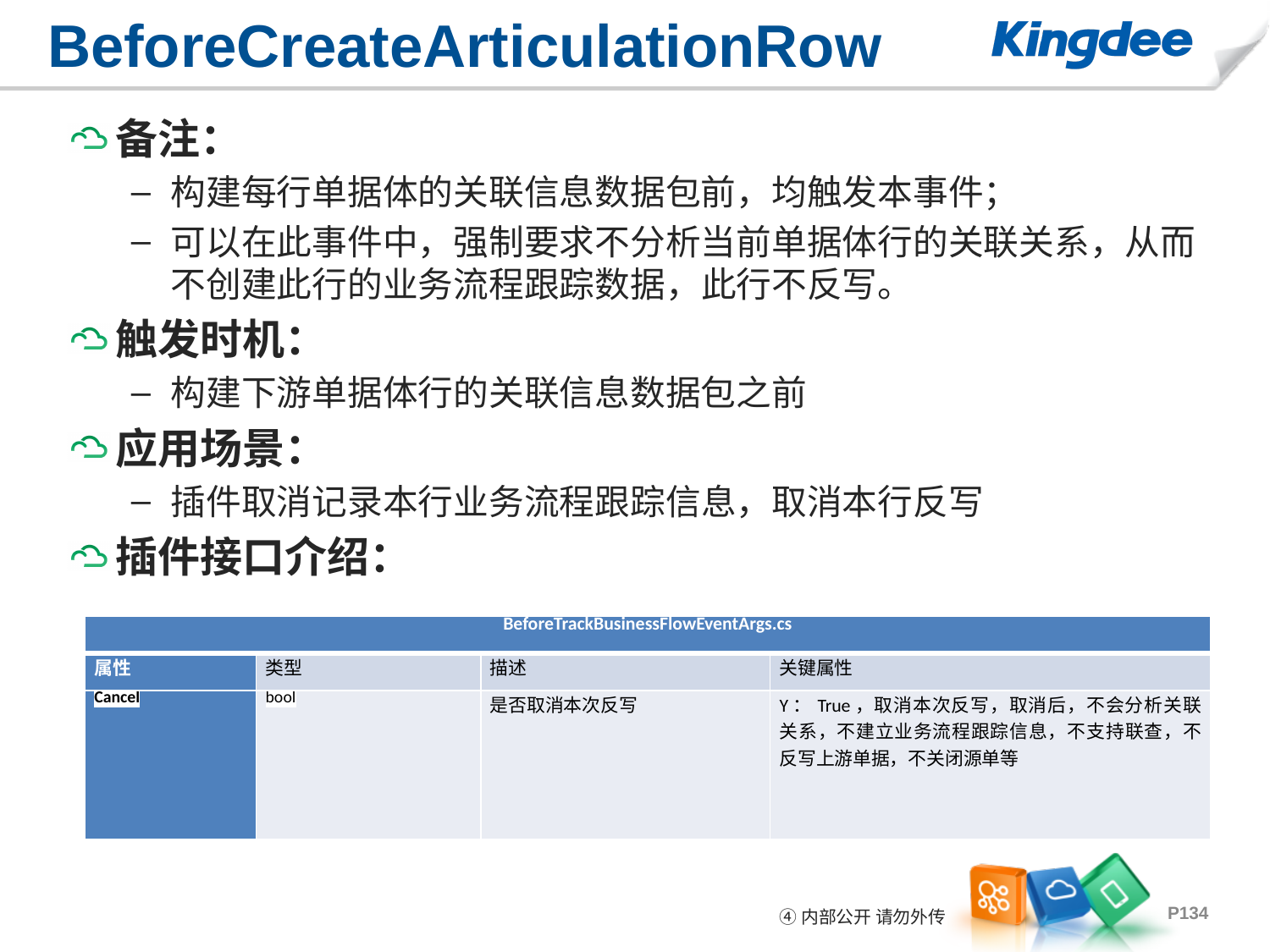

# BeforeCreateArticulationRow
备注：
构建每行单据体的关联信息数据包前，均触发本事件；
可以在此事件中，强制要求不分析当前单据体行的关联关系，从而不创建此行的业务流程跟踪数据，此行不反写。
触发时机：
构建下游单据体行的关联信息数据包之前
应用场景：
插件取消记录本行业务流程跟踪信息，取消本行反写
插件接口介绍：

| BeforeTrackBusinessFlowEventArgs.cs |  |  |  |
| --- | --- | --- | --- |
| 属性 | 类型 | 描述 | 关键属性 |
| Cancel | bool | 是否取消本次反写 | Y：True，取消本次反写，取消后，不会分析关联关系，不建立业务流程跟踪信息，不支持联查，不反写上游单据，不关闭源单等 |